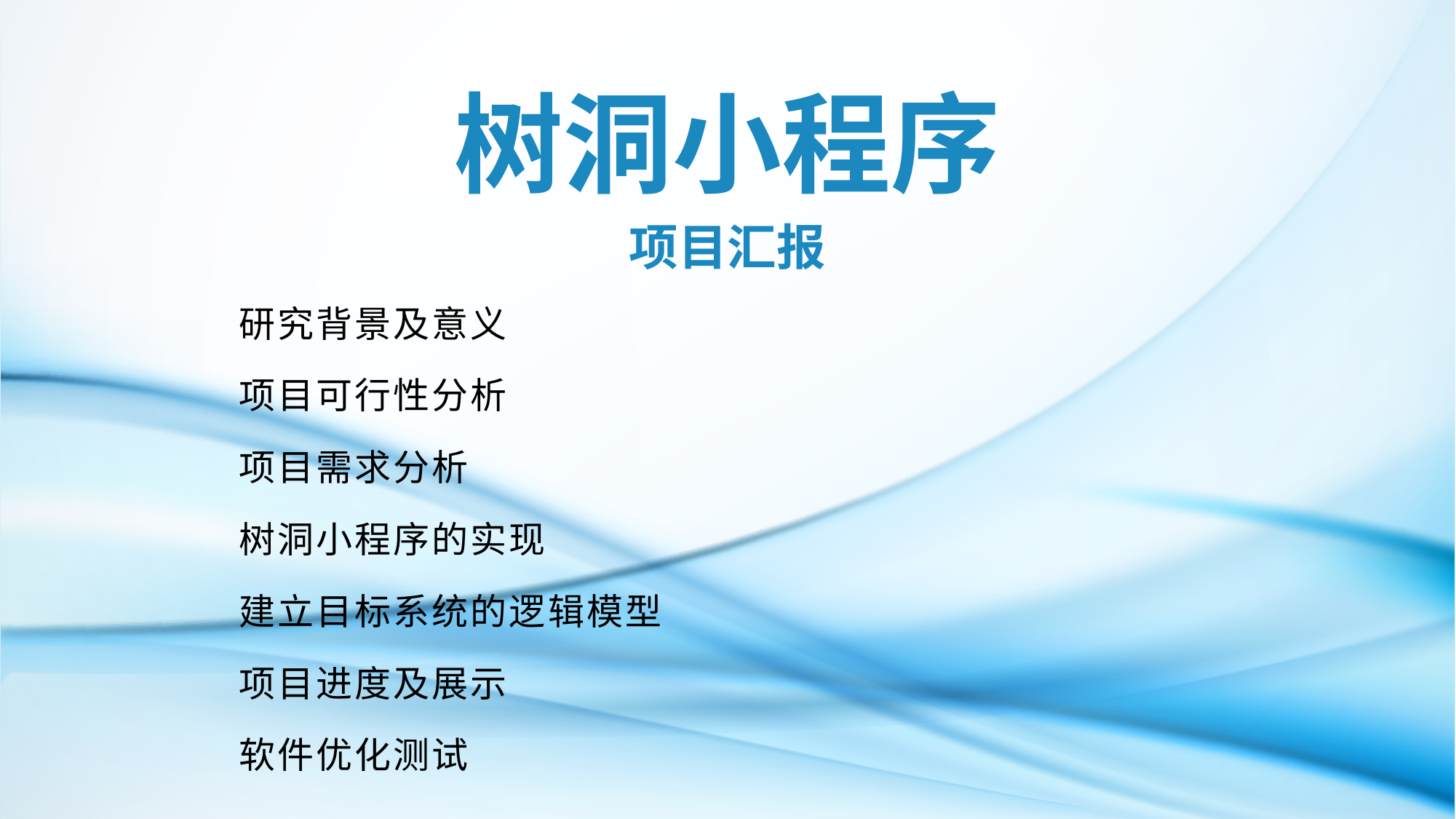

树洞小程序
项目汇报
研究背景及意义
项目可行性分析
项目需求分析
树洞小程序的实现
建立目标系统的逻辑模型
项目进度及展示
软件优化测试